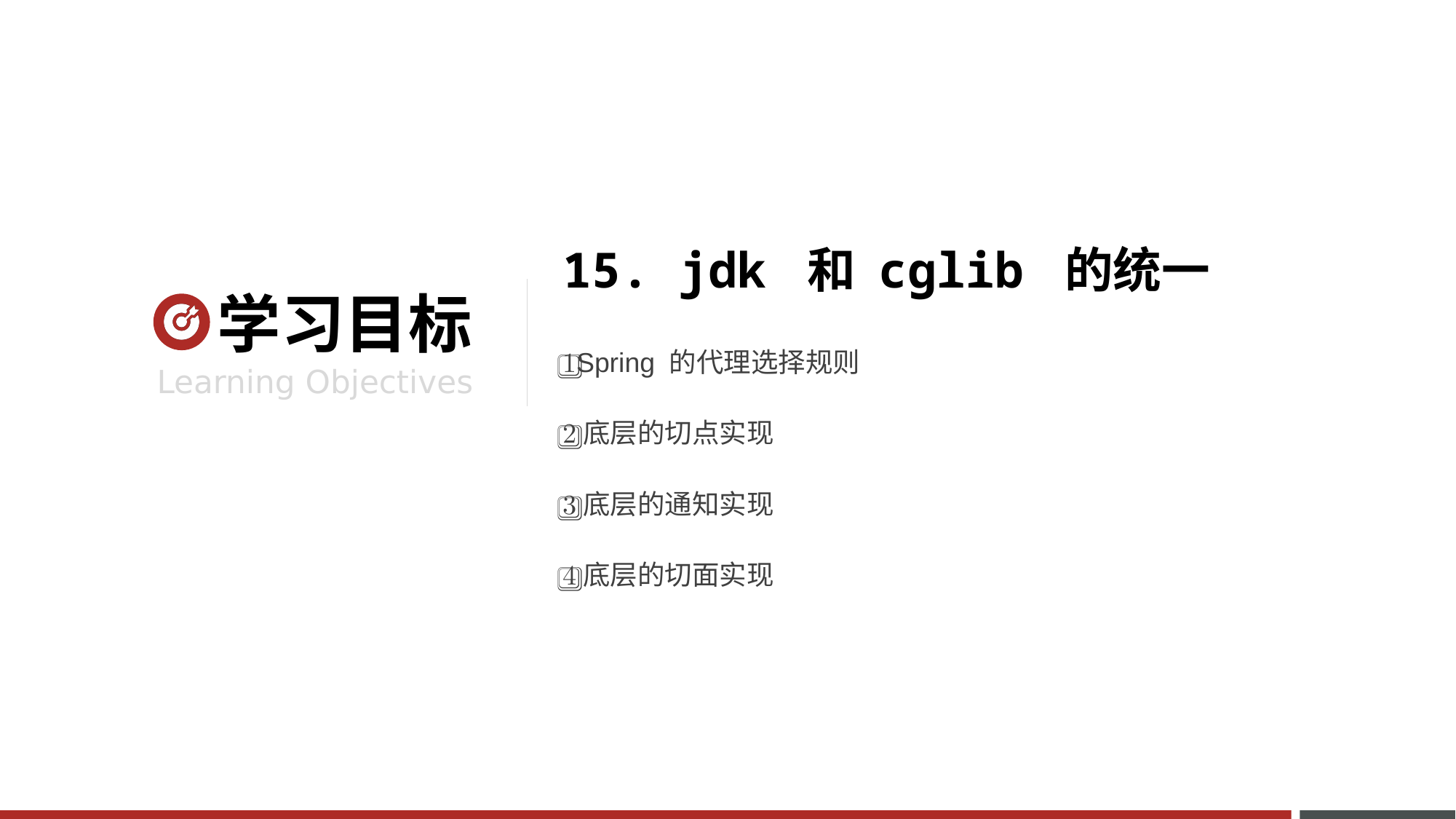

15. jdk 和 cglib 的统一
1️⃣Spring 的代理选择规则
2️⃣底层的切点实现
3️⃣底层的通知实现
4️⃣底层的切面实现